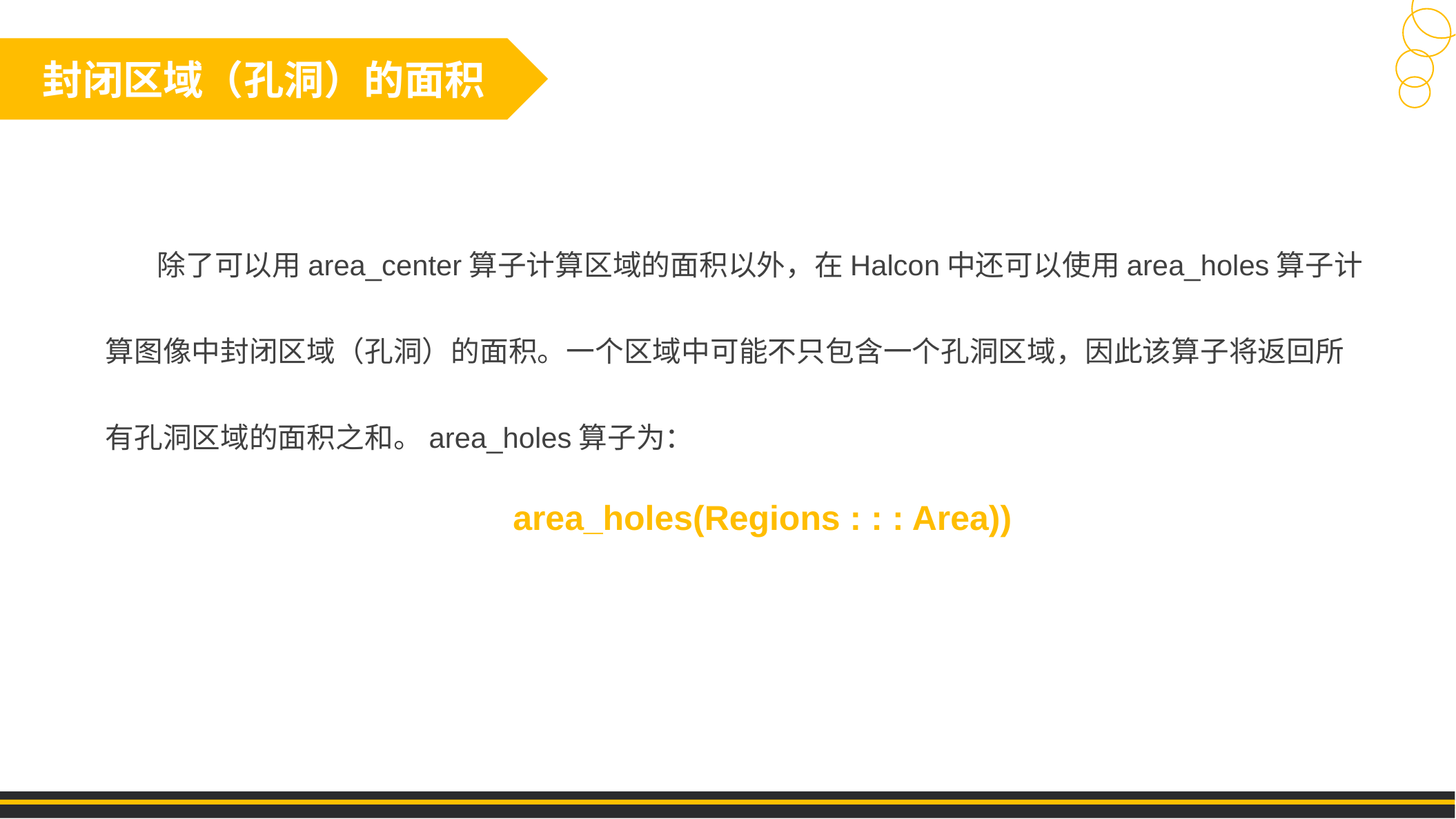

封闭区域（孔洞）的面积
除了可以用area_center算子计算区域的面积以外，在Halcon中还可以使用area_holes算子计算图像中封闭区域（孔洞）的面积。一个区域中可能不只包含一个孔洞区域，因此该算子将返回所有孔洞区域的面积之和。area_holes算子为：
area_holes(Regions : : : Area))